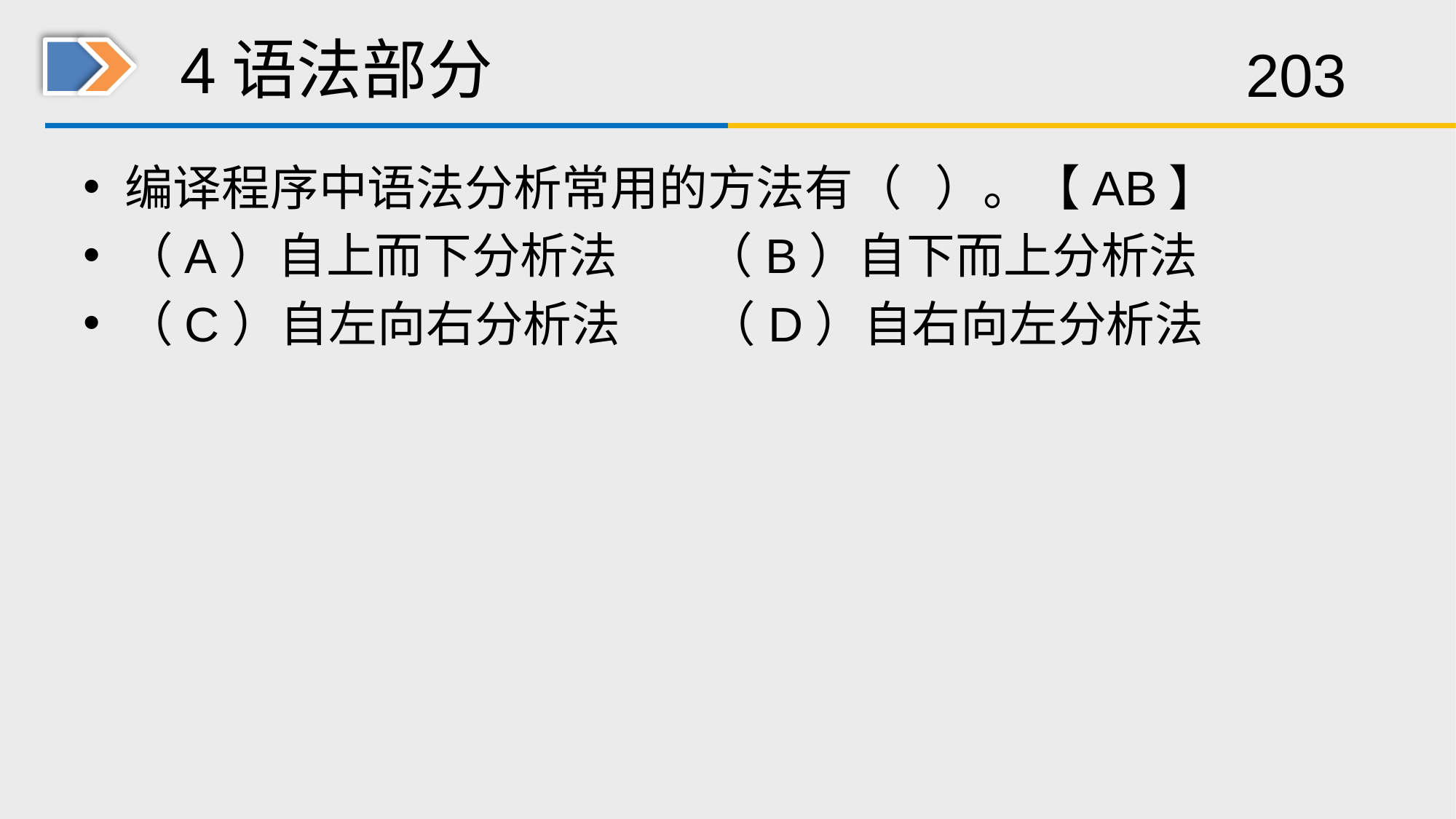

# 4语法部分
203
编译程序中语法分析常用的方法有（   ）。【AB】
（A）自上而下分析法        （B）自下而上分析法
（C）自左向右分析法        （D）自右向左分析法